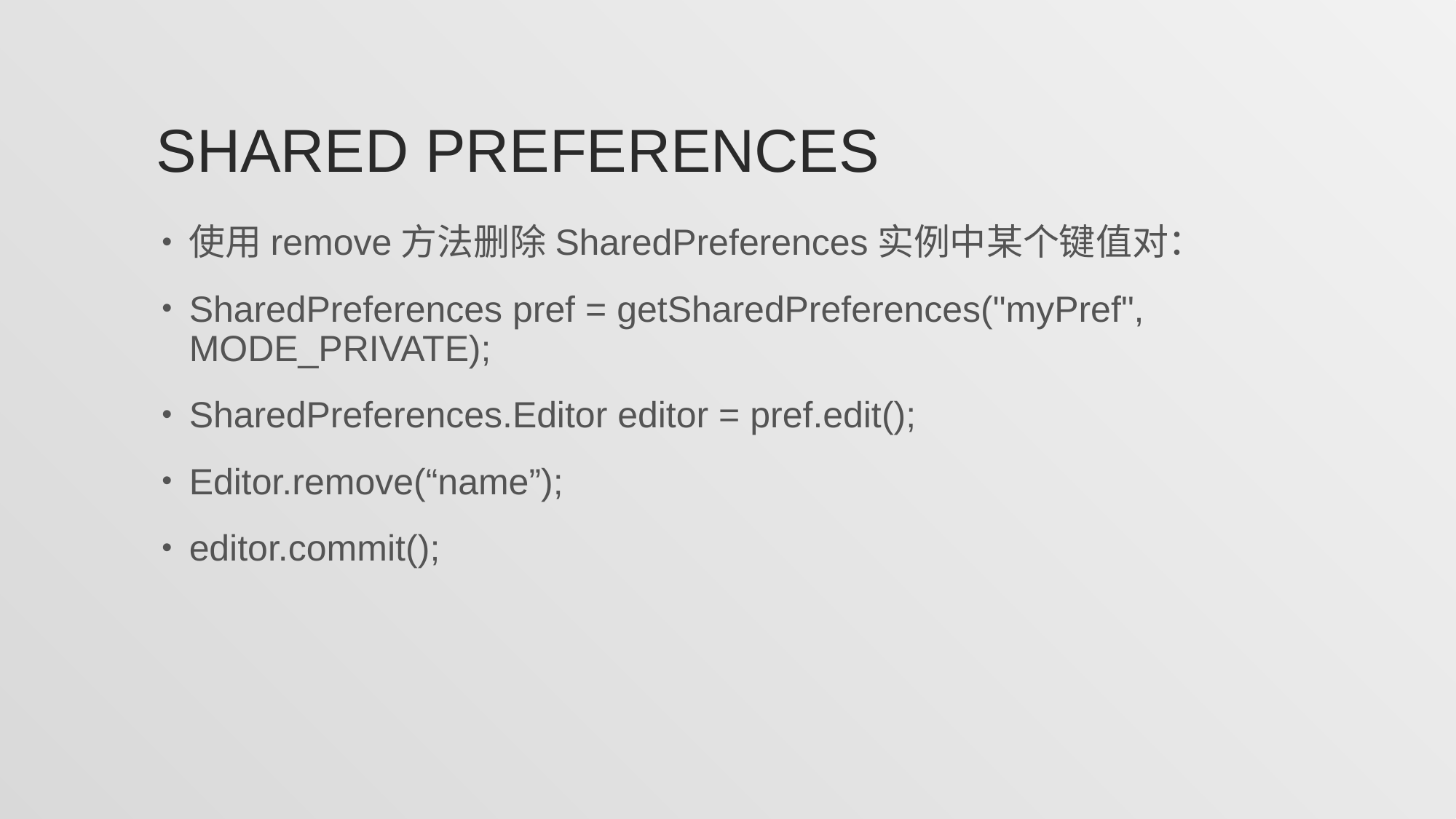

# Shared preferences
使用remove方法删除SharedPreferences实例中某个键值对：
SharedPreferences pref = getSharedPreferences("myPref", MODE_PRIVATE);
SharedPreferences.Editor editor = pref.edit();
Editor.remove(“name”);
editor.commit();